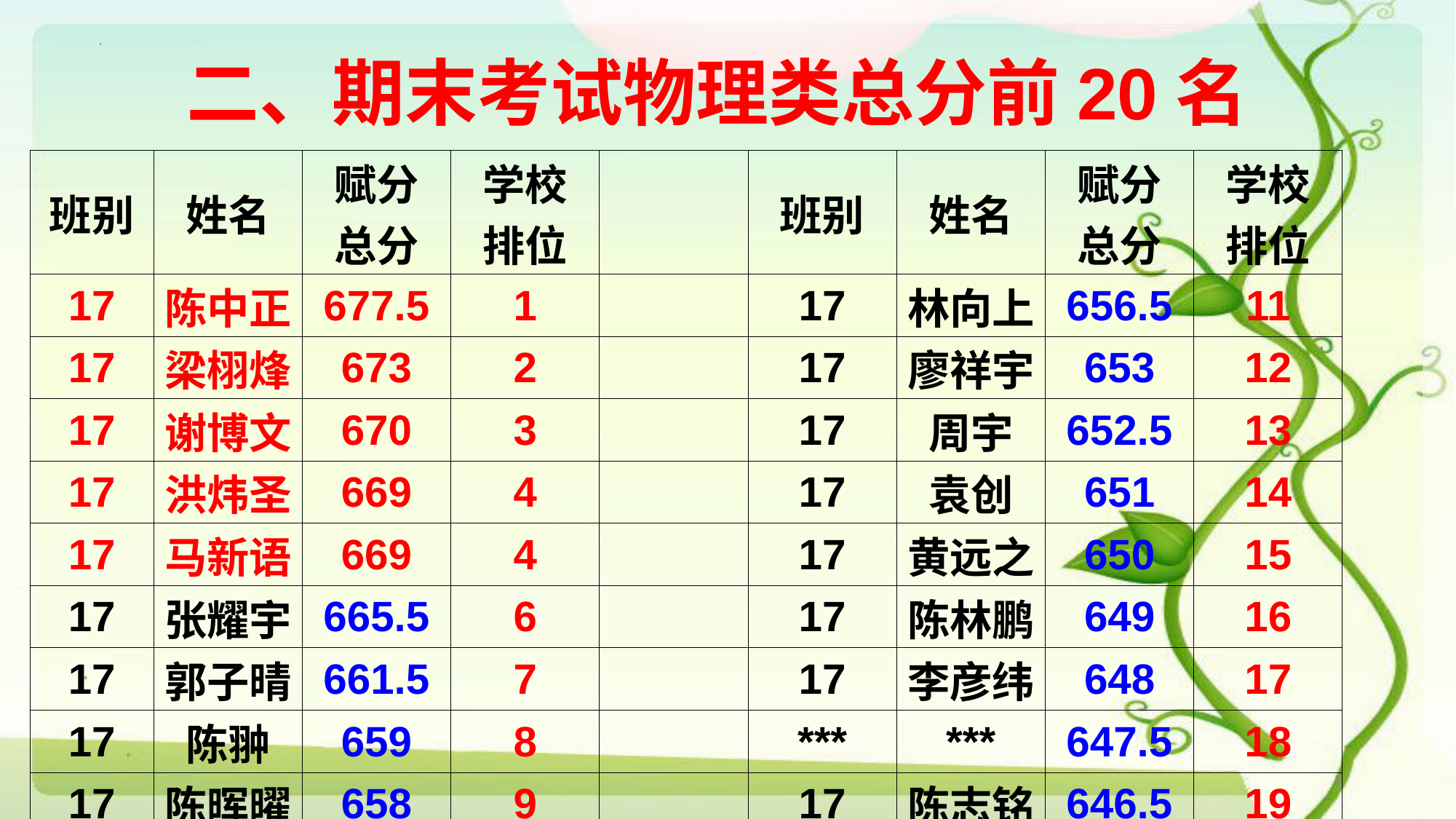

# 二、期末考试物理类总分前20名
| 班别 | 姓名 | 赋分 总分 | 学校 排位 |  | 班别 | 姓名 | 赋分 总分 | 学校 排位 |
| --- | --- | --- | --- | --- | --- | --- | --- | --- |
| 17 | 陈中正 | 677.5 | 1 |  | 17 | 林向上 | 656.5 | 11 |
| 17 | 梁栩烽 | 673 | 2 |  | 17 | 廖祥宇 | 653 | 12 |
| 17 | 谢博文 | 670 | 3 |  | 17 | 周宇 | 652.5 | 13 |
| 17 | 洪炜圣 | 669 | 4 |  | 17 | 袁创 | 651 | 14 |
| 17 | 马新语 | 669 | 4 |  | 17 | 黄远之 | 650 | 15 |
| 17 | 张耀宇 | 665.5 | 6 |  | 17 | 陈林鹏 | 649 | 16 |
| 17 | 郭子晴 | 661.5 | 7 |  | 17 | 李彦纬 | 648 | 17 |
| 17 | 陈翀 | 659 | 8 |  | \*\*\* | \*\*\* | 647.5 | 18 |
| 17 | 陈晖曜 | 658 | 9 |  | 17 | 陈志铭 | 646.5 | 19 |
| 17 | 张荣臻 | 657 | 10 |  | 17 | 龙彦宇 | 643.5 | 20 |
5